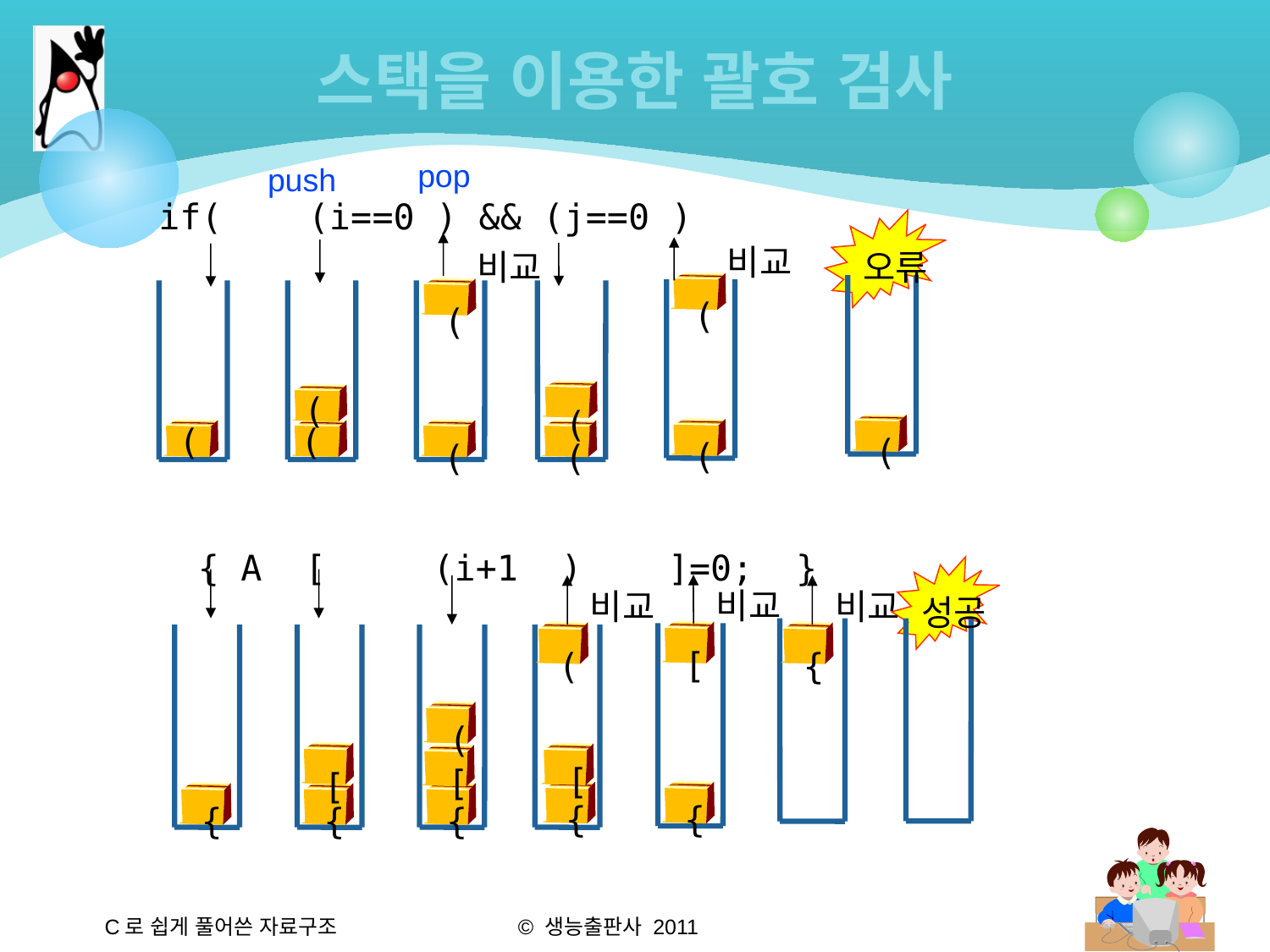

# 스택을 이용한 괄호 검사
pop
push
if(    (i==0 ) && (j==0 )

비교

비교
오류

(
(

(

(
(
(

(
(
(
(
  { A  [     (i+1  )    ]=0;  }

비교
비교
비교
성공

[
(
{

(

[
[
[

{
{
{
{
{